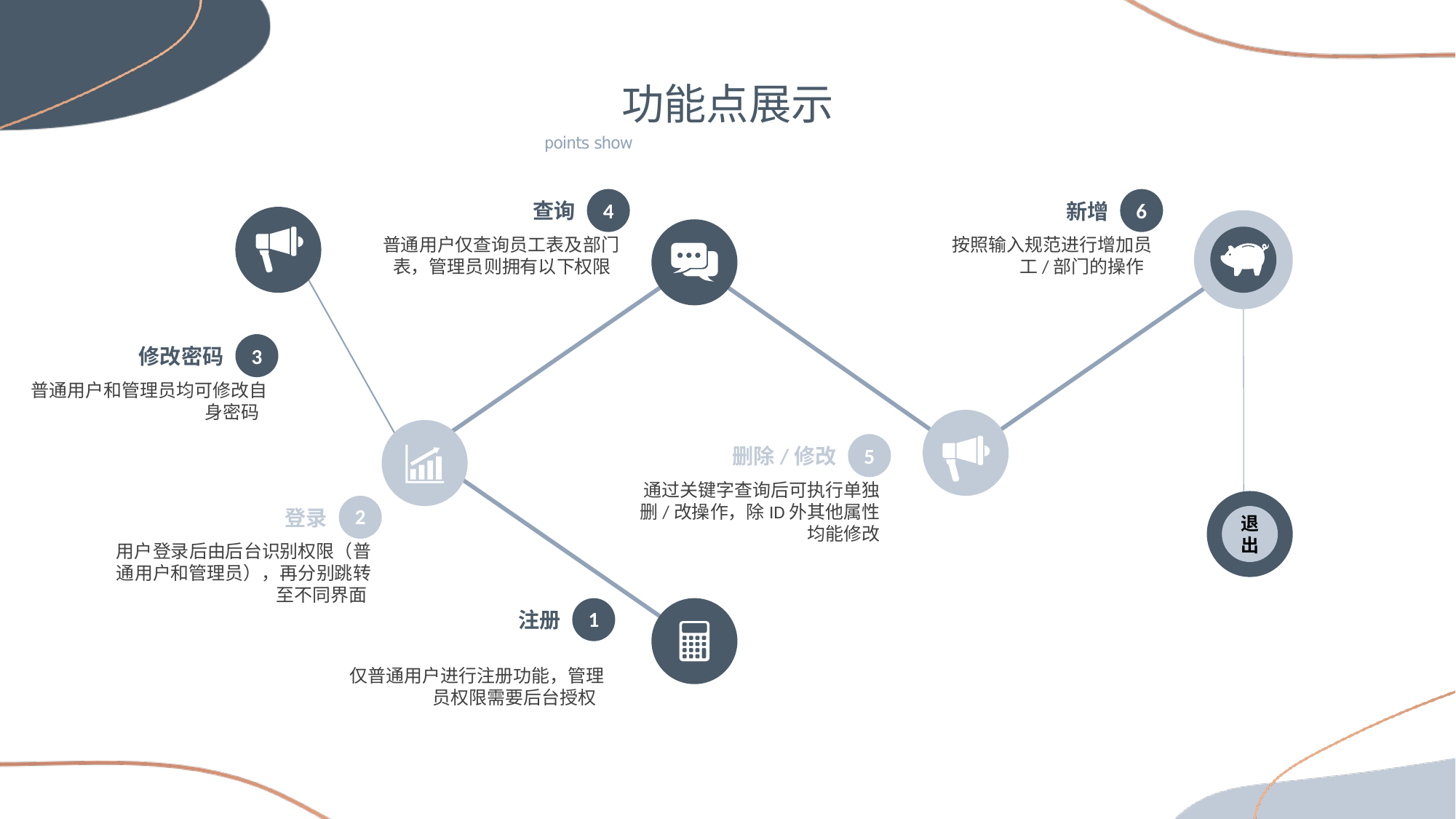

功能点展示
points show

4
查询
普通用户仅查询员工表及部门表，管理员则拥有以下权限

6
新增
按照输入规范进行增加员工/部门的操作

3
修改密码
普通用户和管理员均可修改自身密码

5
删除/修改
 通过关键字查询后可执行单独删/改操作，除ID外其他属性均能修改

2
登录
用户登录后由后台识别权限（普通用户和管理员），再分别跳转至不同界面
退出

1
注册
仅普通用户进行注册功能，管理员权限需要后台授权